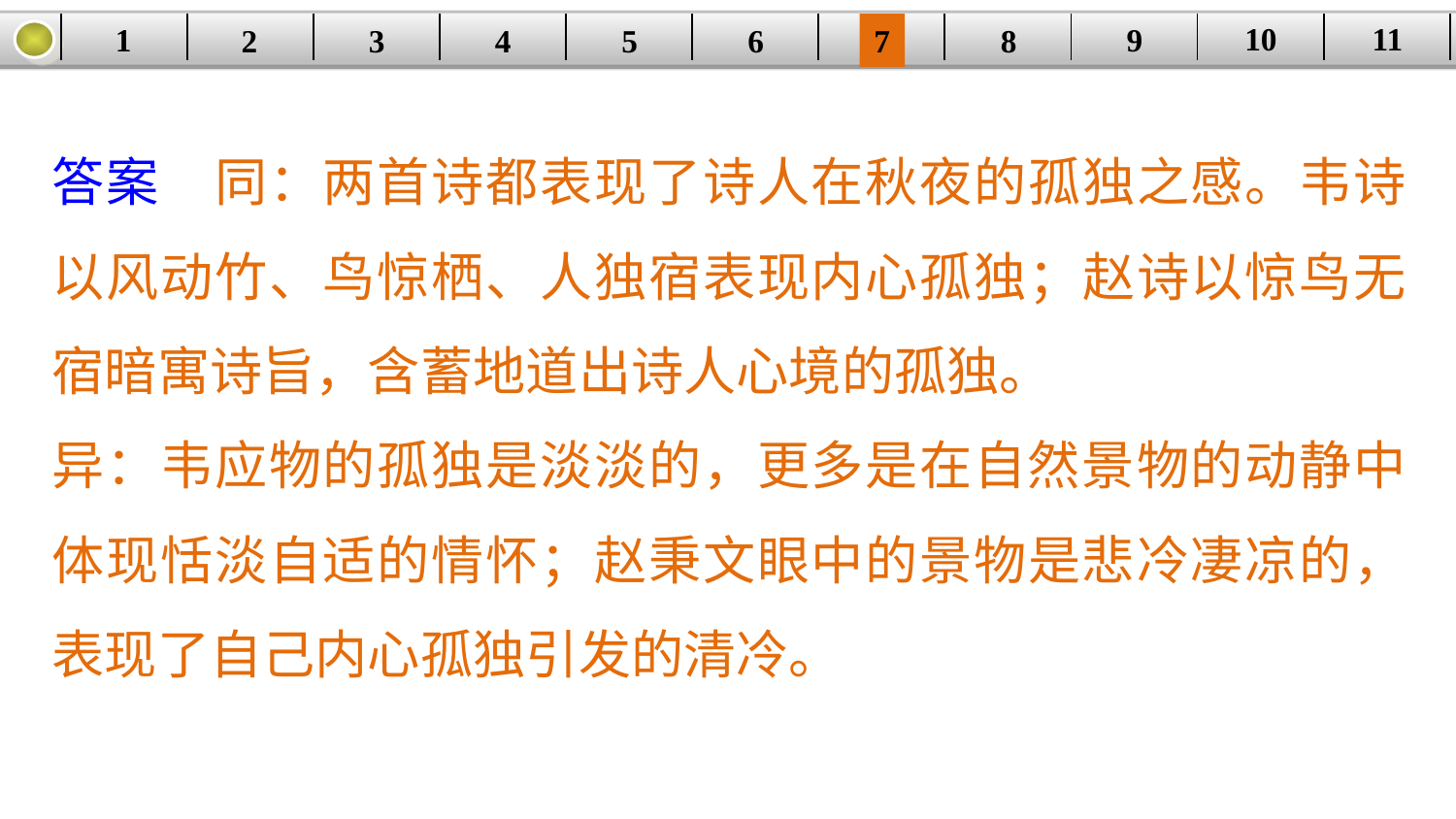

10

11
9
1
3
4
5
6
8
2
|  |  |  |  |  |  |  |  |  |  |  |
| --- | --- | --- | --- | --- | --- | --- | --- | --- | --- | --- |
7

答案　同：两首诗都表现了诗人在秋夜的孤独之感。韦诗以风动竹、鸟惊栖、人独宿表现内心孤独；赵诗以惊鸟无宿暗寓诗旨，含蓄地道出诗人心境的孤独。
异：韦应物的孤独是淡淡的，更多是在自然景物的动静中体现恬淡自适的情怀；赵秉文眼中的景物是悲冷凄凉的，表现了自己内心孤独引发的清冷。